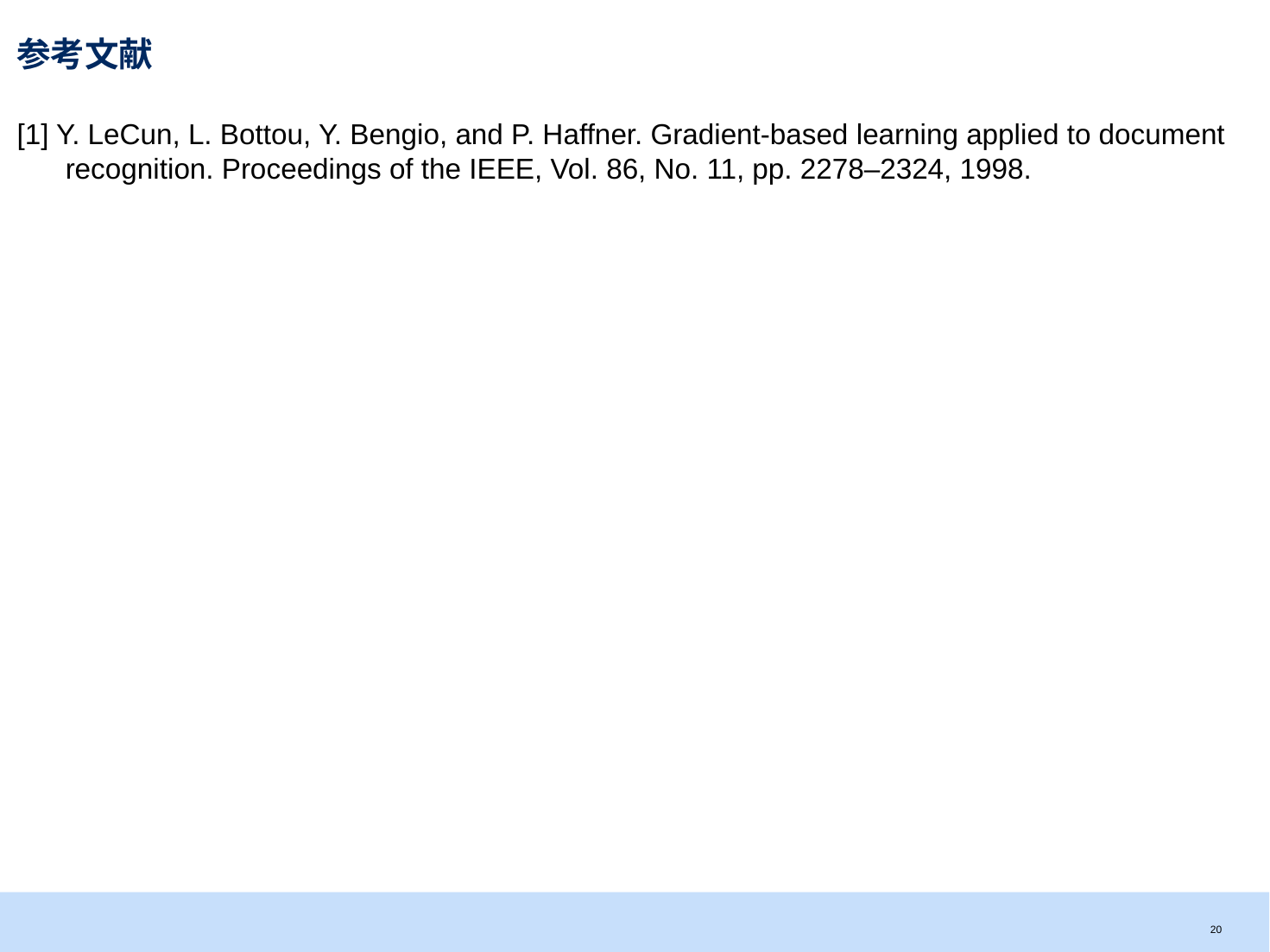

# 参考文献
[1] Y. LeCun, L. Bottou, Y. Bengio, and P. Haffner. Gradient-based learning applied to document recognition. Proceedings of the IEEE, Vol. 86, No. 11, pp. 2278–2324, 1998.
20